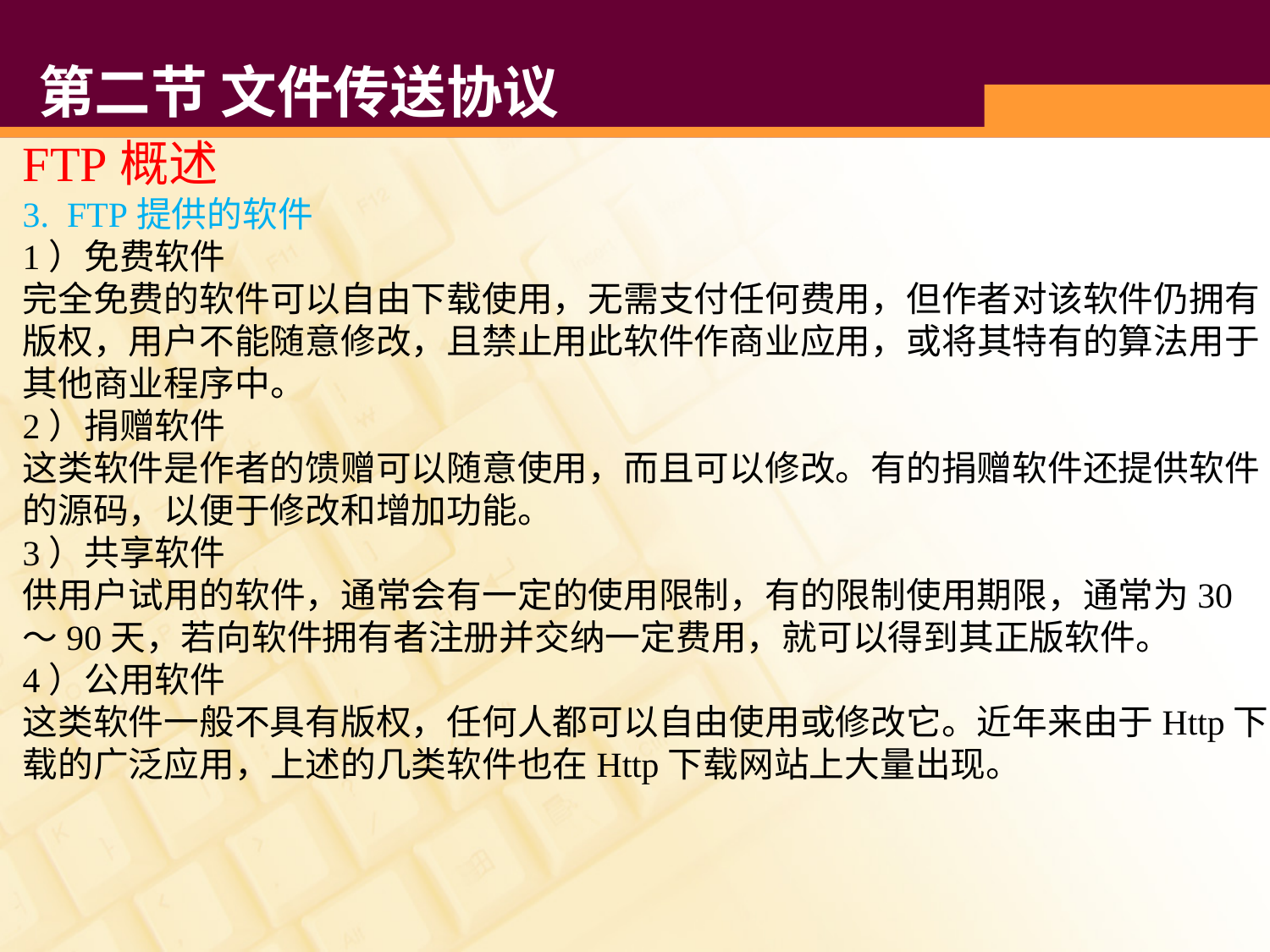

# 第二节 文件传送协议
FTP概述
3.  FTP提供的软件
1）免费软件
完全免费的软件可以自由下载使用，无需支付任何费用，但作者对该软件仍拥有版权，用户不能随意修改，且禁止用此软件作商业应用，或将其特有的算法用于其他商业程序中。
2）捐赠软件
这类软件是作者的馈赠可以随意使用，而且可以修改。有的捐赠软件还提供软件的源码，以便于修改和增加功能。
3）共享软件
供用户试用的软件，通常会有一定的使用限制，有的限制使用期限，通常为30～90天，若向软件拥有者注册并交纳一定费用，就可以得到其正版软件。
4）公用软件
这类软件一般不具有版权，任何人都可以自由使用或修改它。近年来由于Http下载的广泛应用，上述的几类软件也在Http下载网站上大量出现。